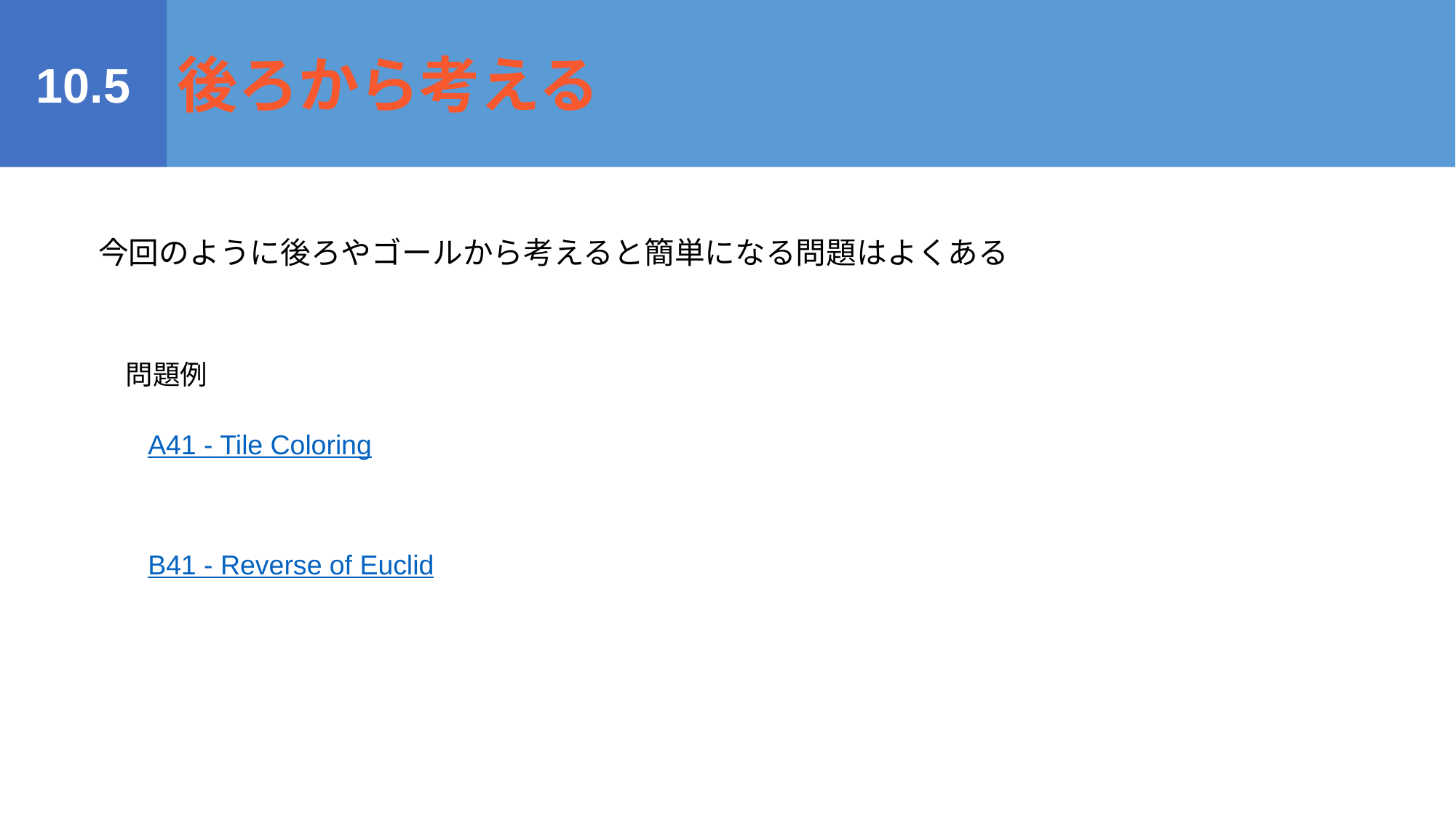

10.5
後ろから考える
今回のように後ろやゴールから考えると簡単になる問題はよくある
問題例
A41 - Tile Coloring
B41 - Reverse of Euclid